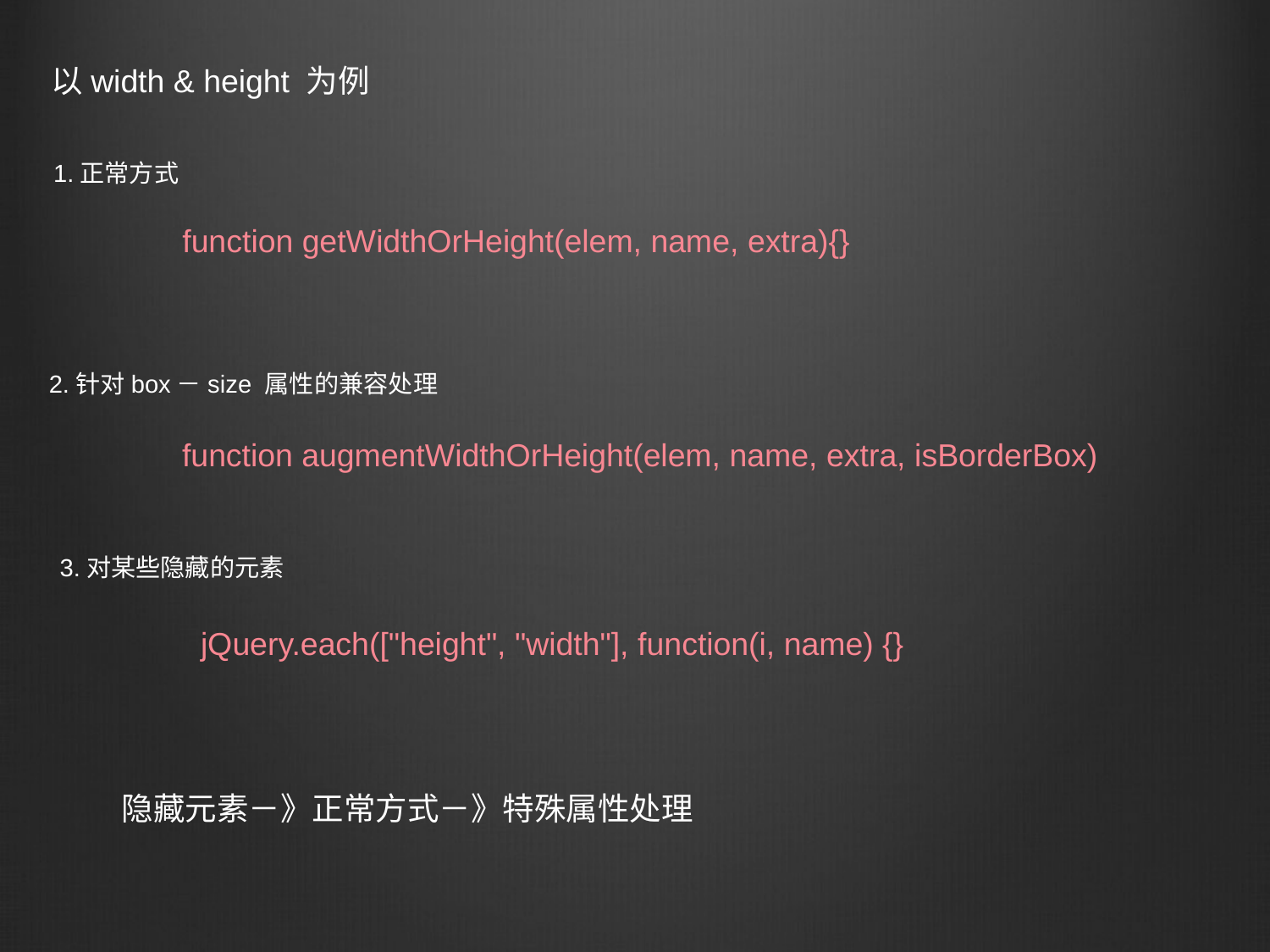

以width & height 为例
1.正常方式
function getWidthOrHeight(elem, name, extra){}
2.针对box－size 属性的兼容处理
function augmentWidthOrHeight(elem, name, extra, isBorderBox)
3.对某些隐藏的元素
jQuery.each(["height", "width"], function(i, name) {}
隐藏元素－》正常方式－》特殊属性处理